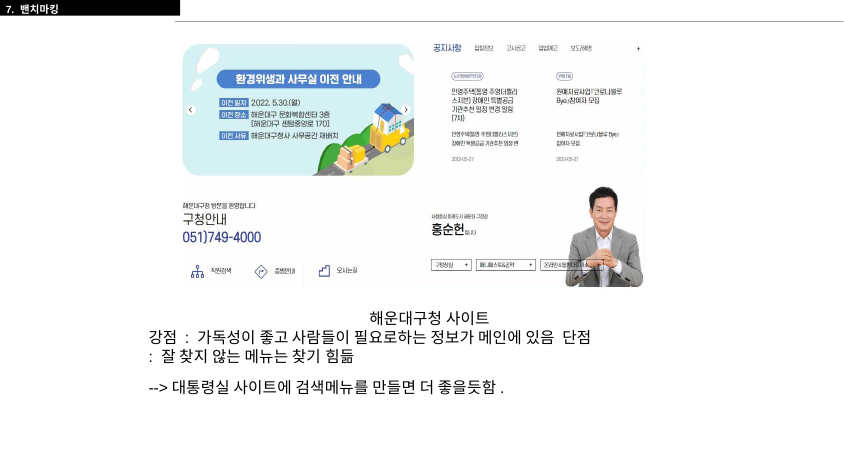

7. 밴치마킹

해운대구청 사이트
강점 : 가독성이 좋고 사람들이 필요로하는 정보가 메인에 있음  단점 : 잘 찾지 않는 메뉴는 찾기 힘듦

-->대통령실 사이트에 검색메뉴를 만들면 더 좋을듯함.